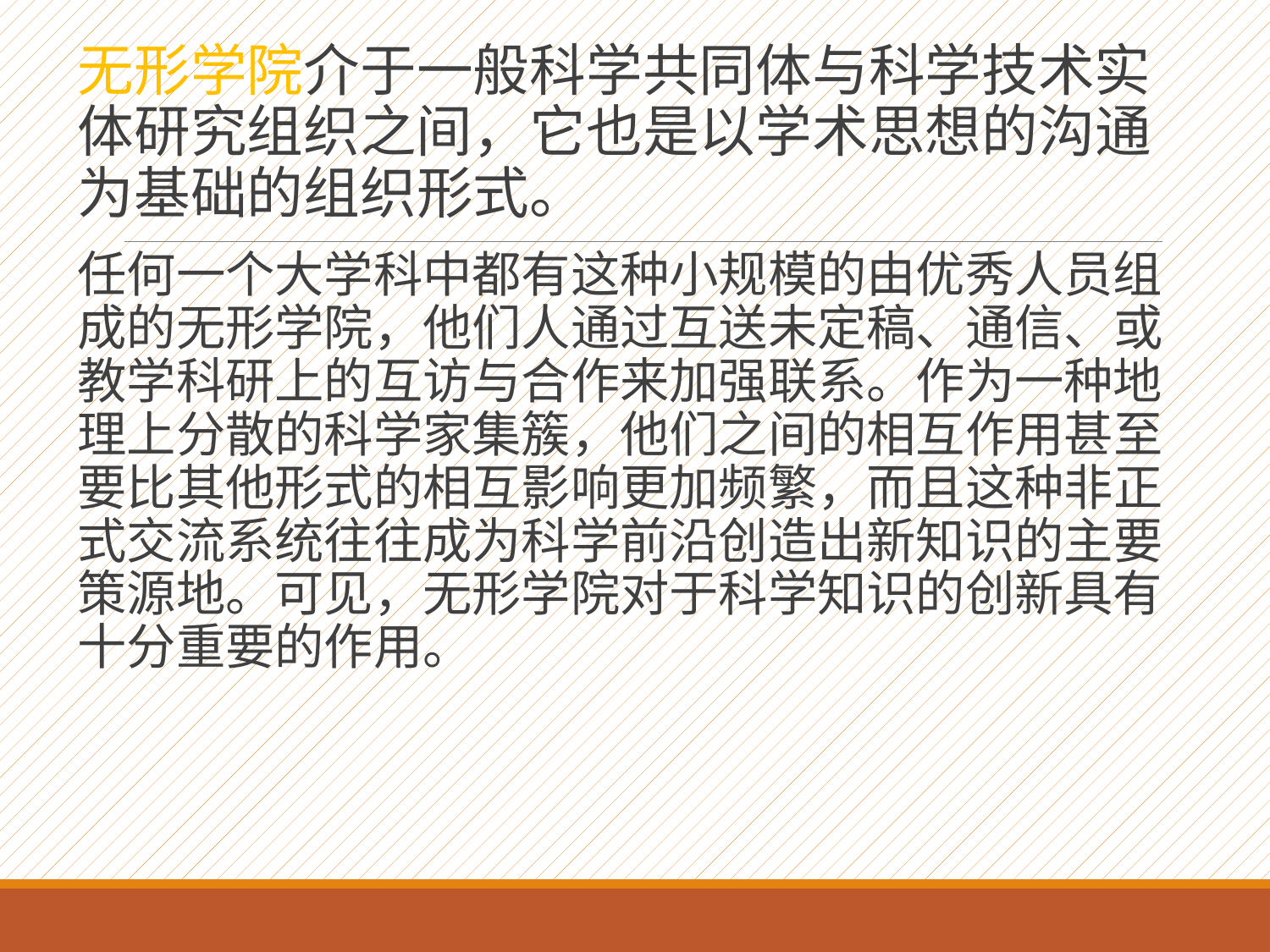

无形学院介于一般科学共同体与科学技术实体研究组织之间，它也是以学术思想的沟通为基础的组织形式。
任何一个大学科中都有这种小规模的由优秀人员组成的无形学院，他们人通过互送未定稿、通信、或教学科研上的互访与合作来加强联系。作为一种地理上分散的科学家集簇，他们之间的相互作用甚至要比其他形式的相互影响更加频繁，而且这种非正式交流系统往往成为科学前沿创造出新知识的主要策源地。可见，无形学院对于科学知识的创新具有十分重要的作用。